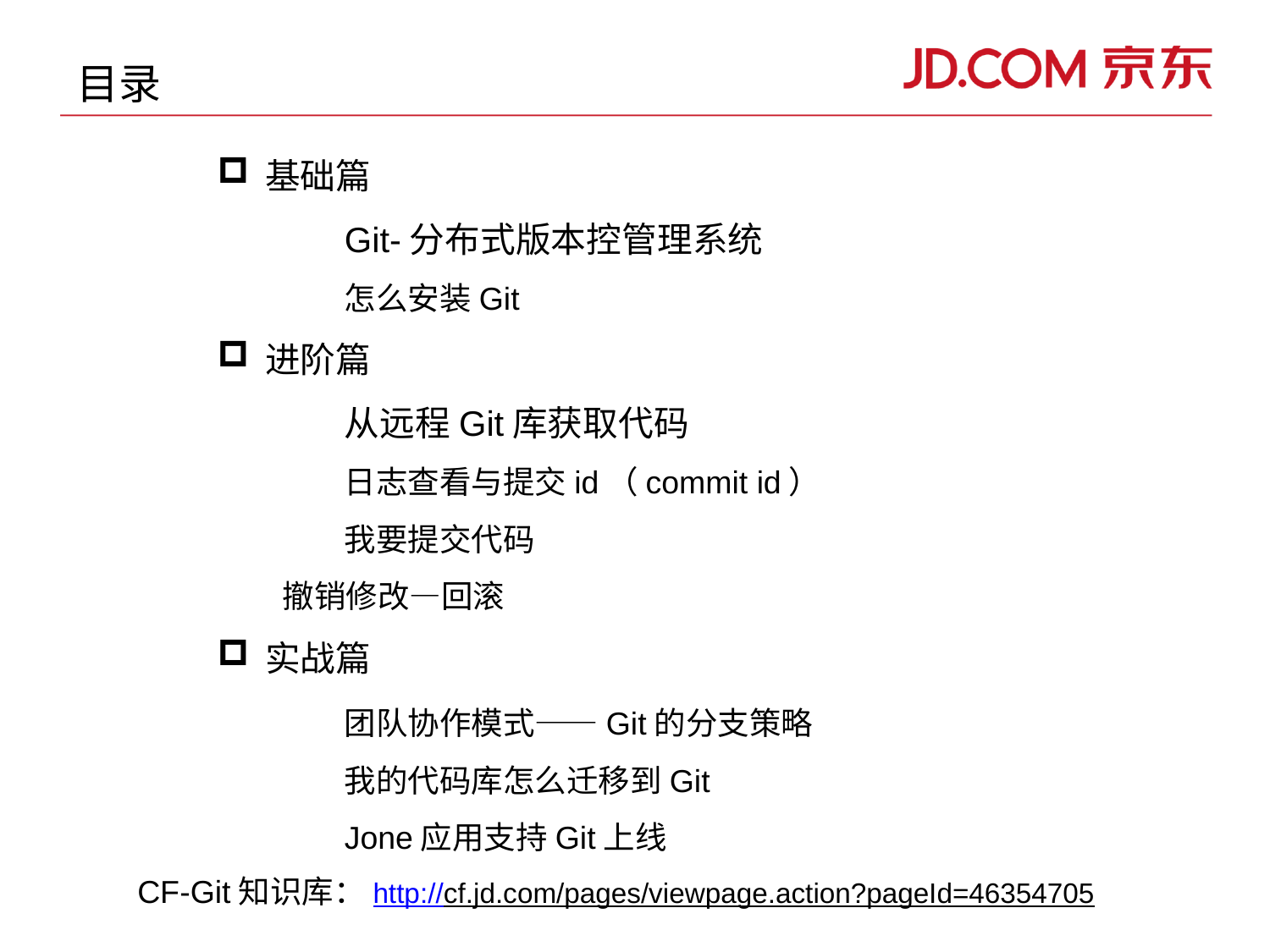

# 目录
基础篇
	Git-分布式版本控管理系统
	怎么安装Git
进阶篇
	从远程Git库获取代码
	日志查看与提交id（commit id）
	我要提交代码
        撤销修改—回滚
实战篇
	团队协作模式——Git的分支策略
	我的代码库怎么迁移到Git
	Jone应用支持Git上线
CF-Git知识库：http://cf.jd.com/pages/viewpage.action?pageId=46354705